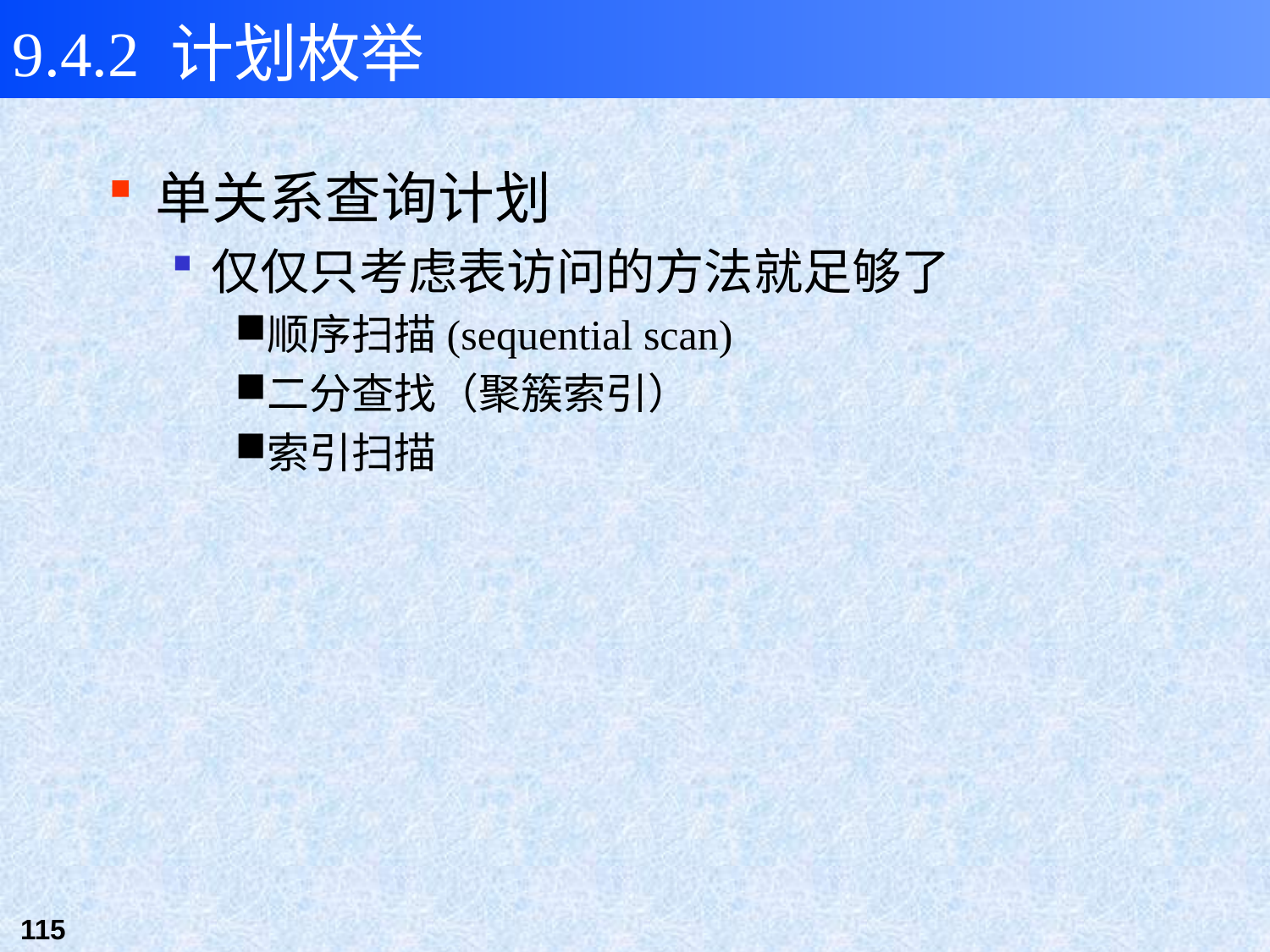

9.4.2 计划枚举
单关系查询计划
仅仅只考虑表访问的方法就足够了
顺序扫描(sequential scan)
二分查找（聚簇索引）
索引扫描